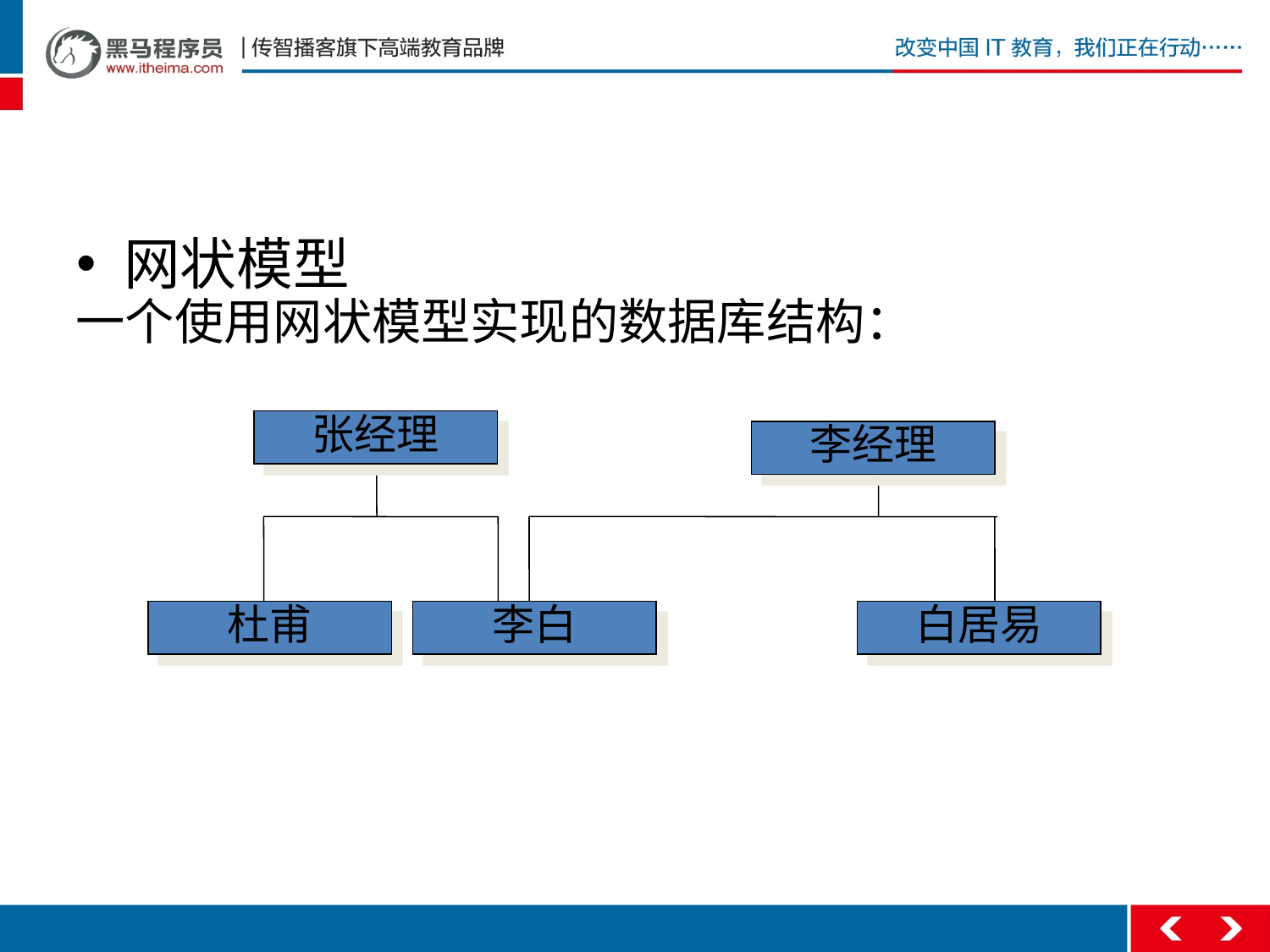

网状模型
一个使用网状模型实现的数据库结构：
张经理
李经理

杜甫
李白
白居易